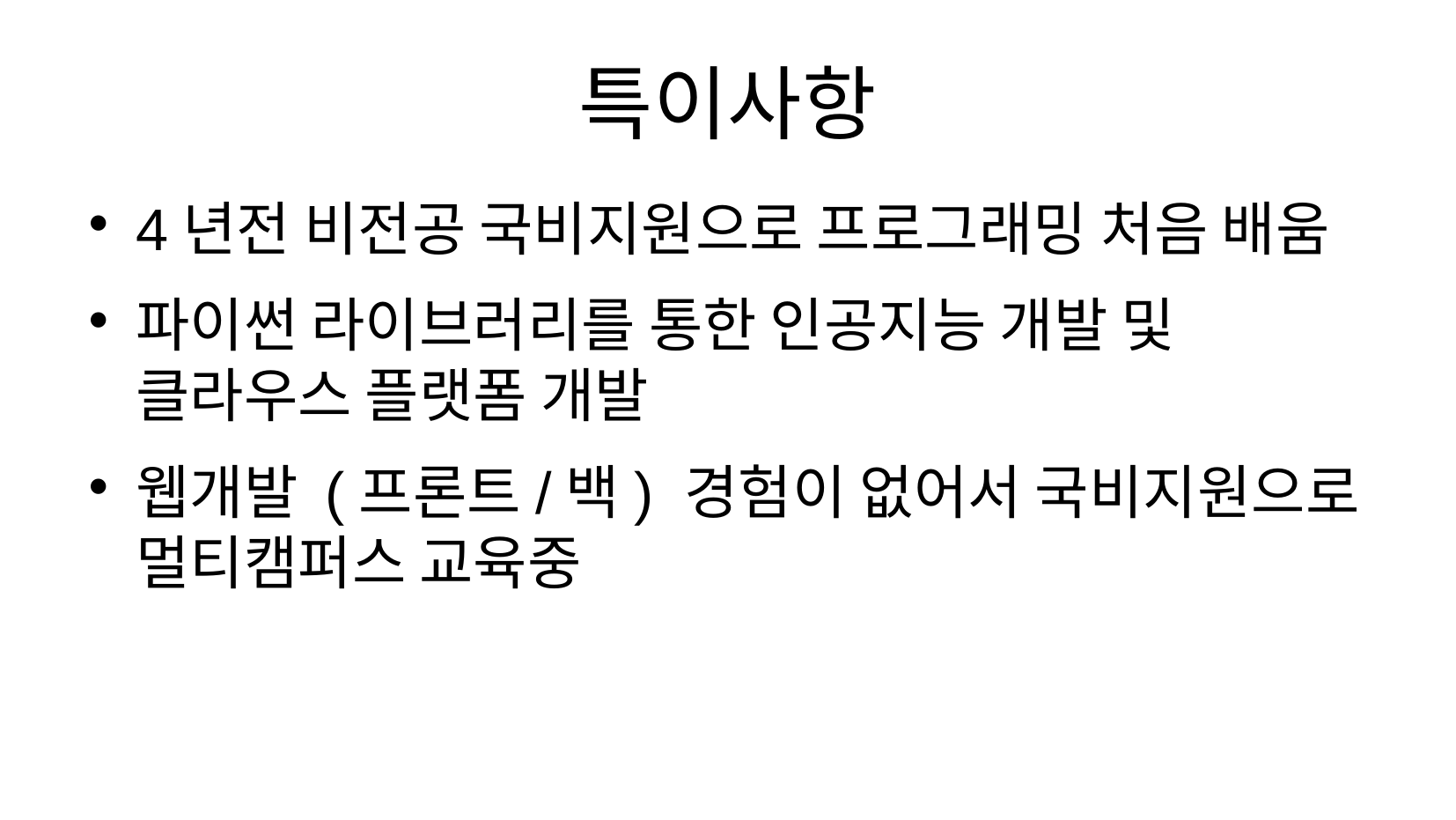

# 특이사항
4년전 비전공 국비지원으로 프로그래밍 처음 배움
파이썬 라이브러리를 통한 인공지능 개발 및 클라우스 플랫폼 개발
웹개발 (프론트/백) 경험이 없어서 국비지원으로 멀티캠퍼스 교육중